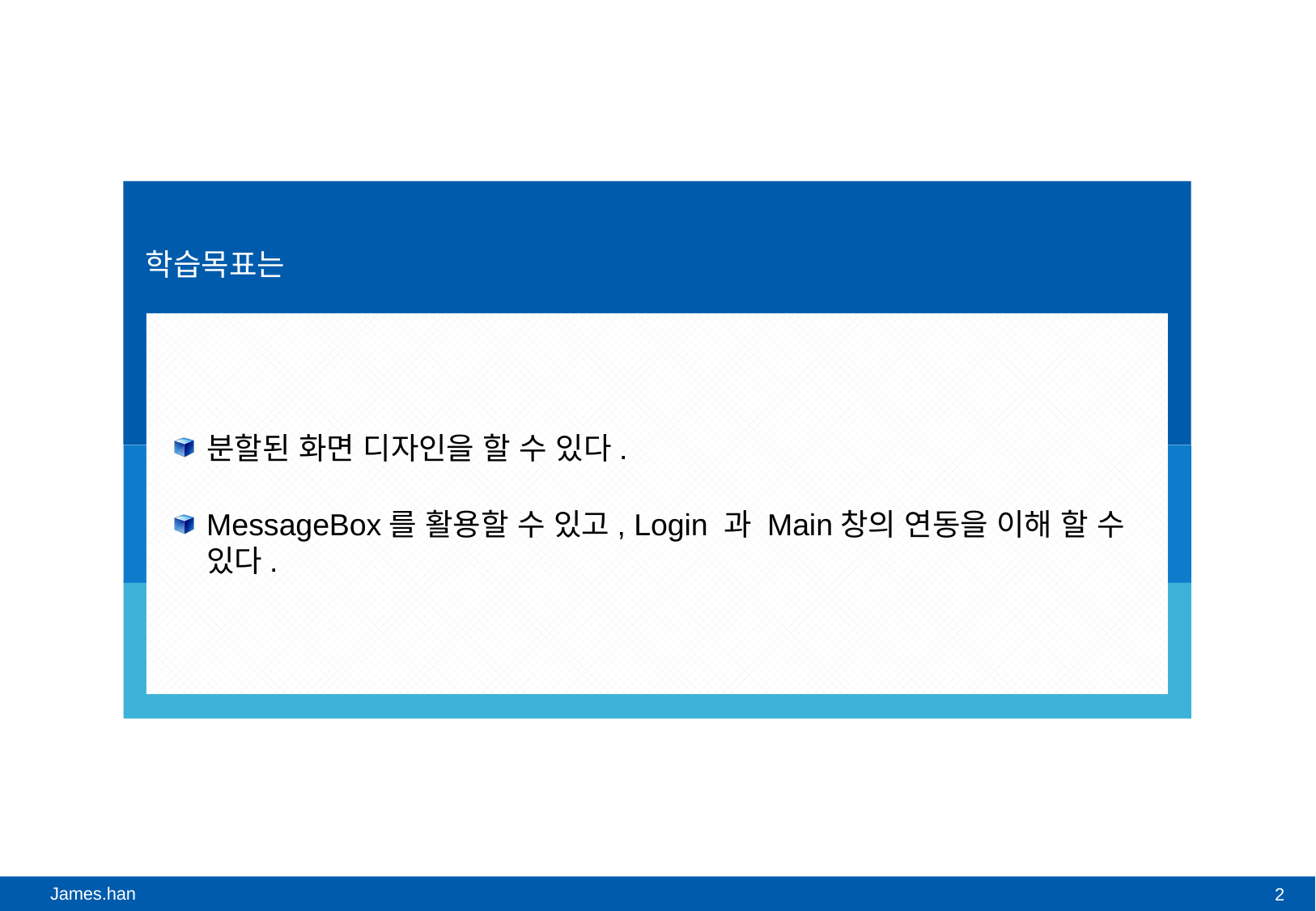

분할된 화면 디자인을 할 수 있다.
MessageBox를 활용할 수 있고, Login 과 Main창의 연동을 이해 할 수 있다.
2